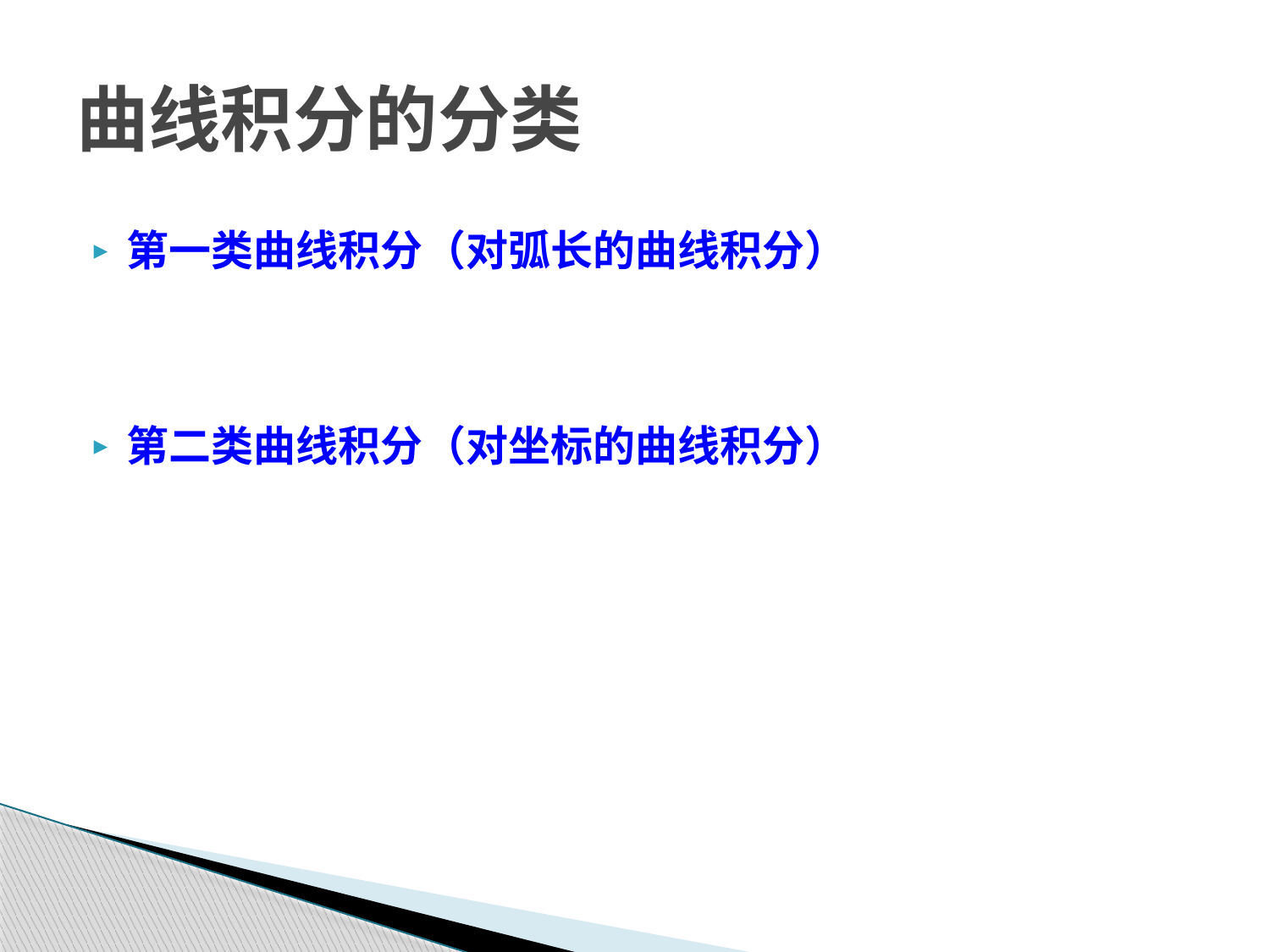

第一类曲线积分（对弧长的曲线积分）

第二类曲线积分（对坐标的曲线积分）

曲线积分的分类